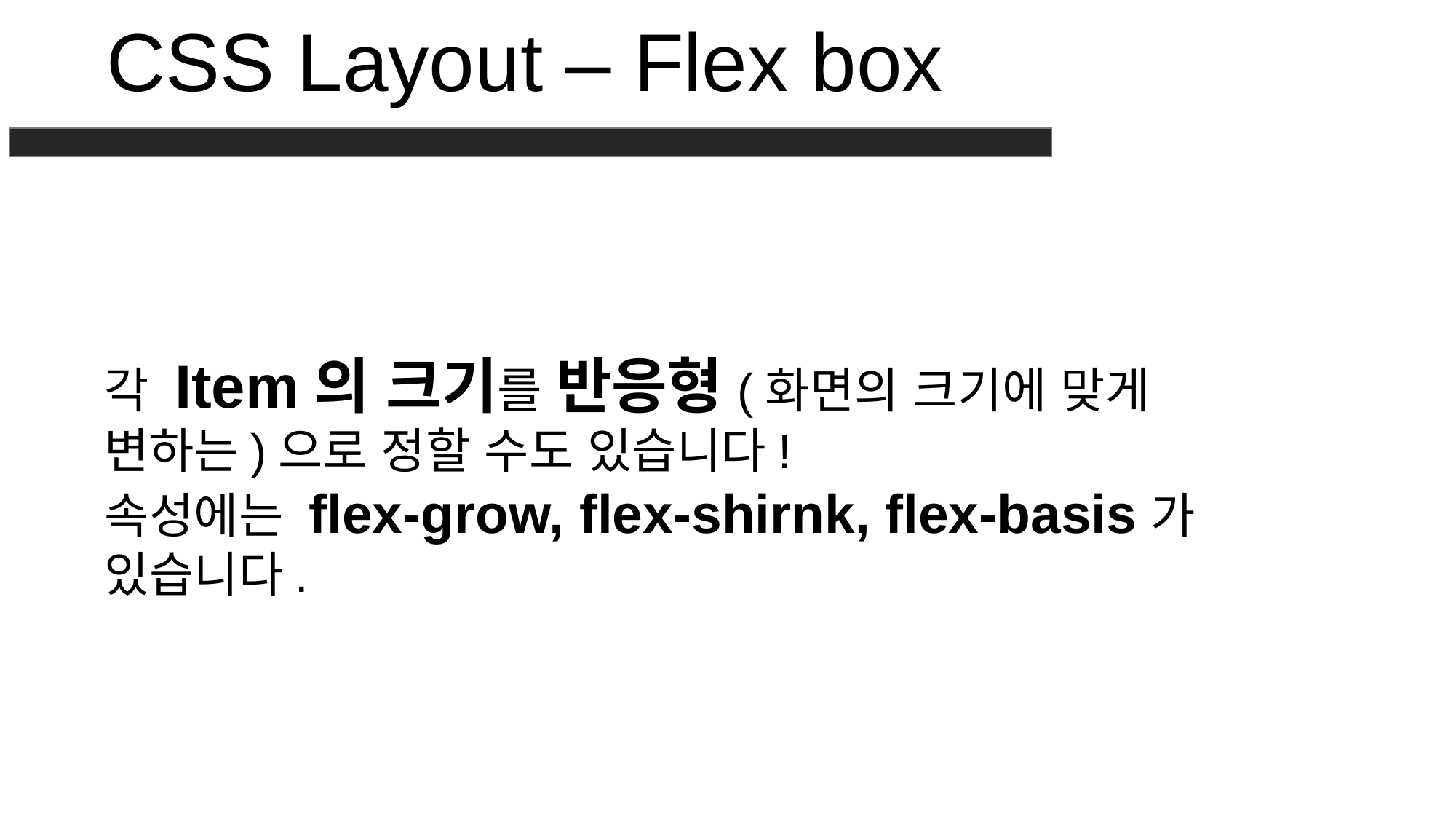

CSS Layout – Flex box

각 Item의 크기를 반응형(화면의 크기에 맞게 변하는)으로 정할 수도 있습니다!
속성에는 flex-grow, flex-shirnk, flex-basis가 있습니다.